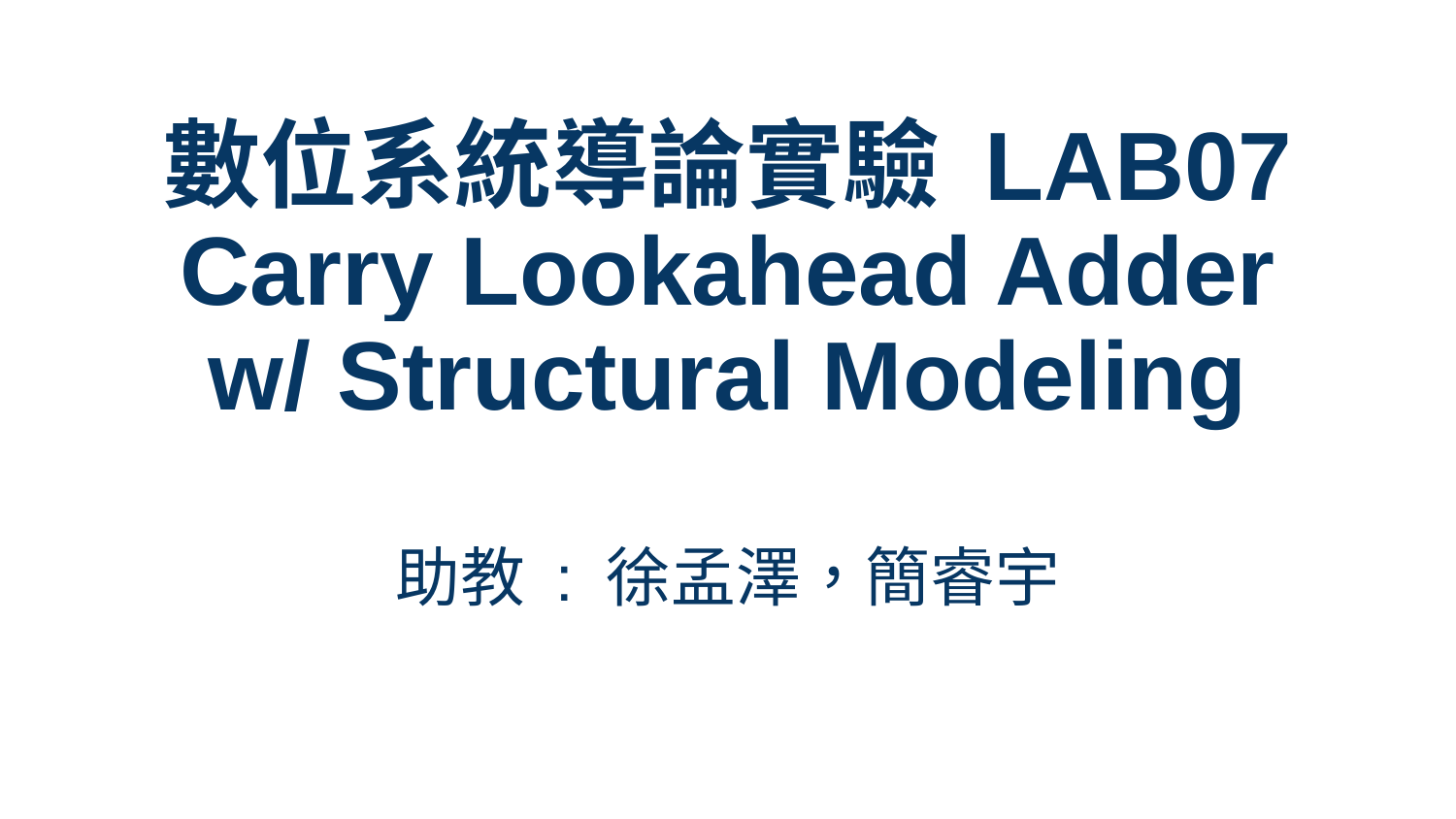

# 數位系統導論實驗 LAB07
Carry Lookahead Adder
w/ Structural Modeling
助教 : 徐孟澤，簡睿宇